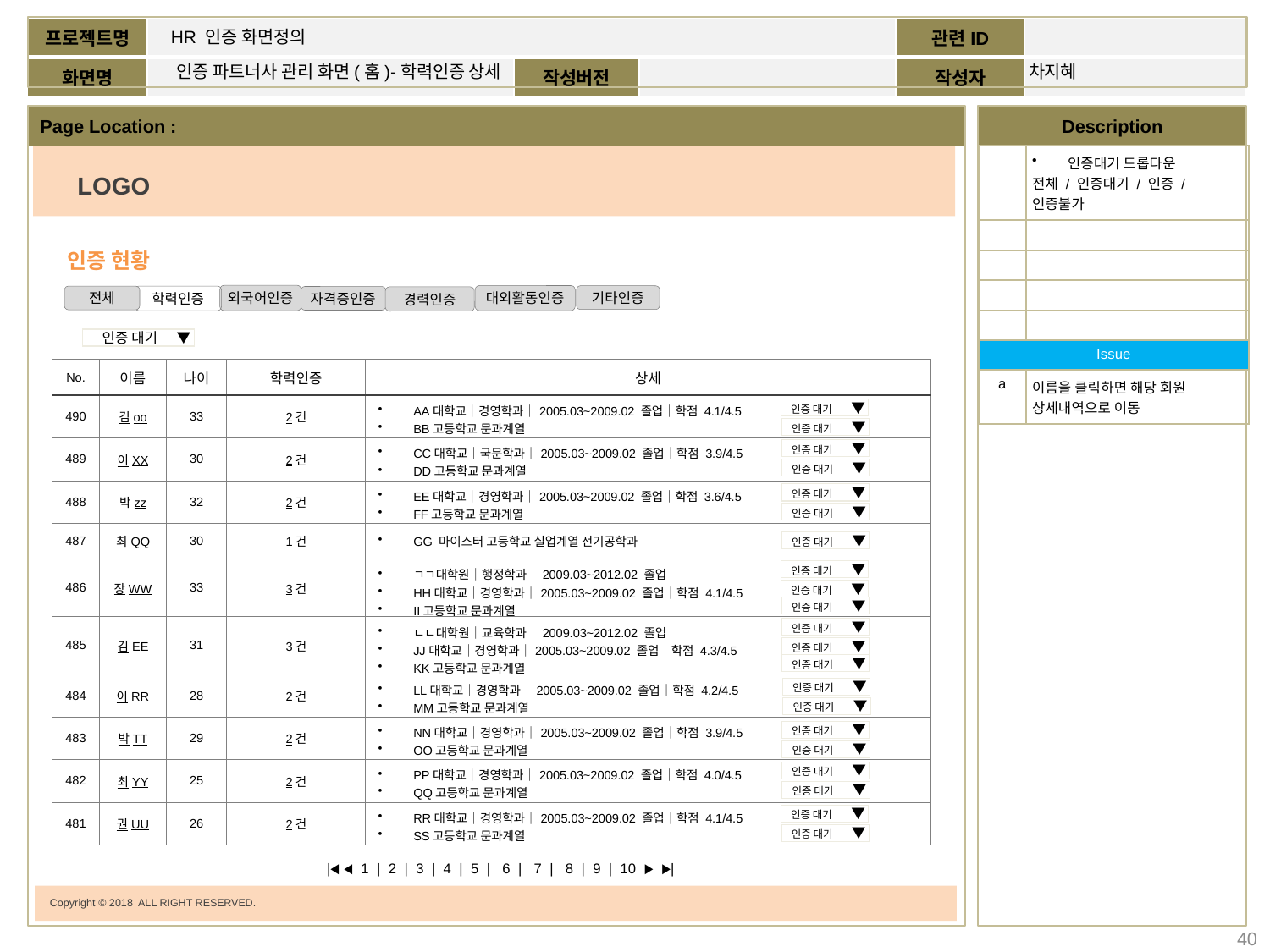

HR 인증 화면정의
인증 파트너사 관리 화면(홈)-학력인증 상세
차지혜
|  | 인증대기 드롭다운 전체 / 인증대기 / 인증 / 인증불가 |
| --- | --- |
|  |  |
|  |  |
|  |  |
|  |  |
| Issue |  |
| a | 이름을 클릭하면 해당 회원 상세내역으로 이동 |

LOGO
인증 현황
외국어인증
대외활동인증
기타인증
전체
학력인증
자격증인증
경력인증
인증 대기      ▼
| No. | 이름 | 나이 | 학력인증 | 상세 |
| --- | --- | --- | --- | --- |
| 490 | 김oo | 33 | 2건 | AA대학교│경영학과│2005.03~2009.02 졸업│학점 4.1/4.5 BB고등학교 문과계열 |
| 489 | 이XX | 30 | 2건 | CC대학교│국문학과│2005.03~2009.02 졸업│학점 3.9/4.5 DD고등학교 문과계열 |
| 488 | 박zz | 32 | 2건 | EE대학교│경영학과│2005.03~2009.02 졸업│학점 3.6/4.5 FF고등학교 문과계열 |
| 487 | 최QQ | 30 | 1건 | GG 마이스터 고등학교 실업계열 전기공학과 |
| 486 | 장WW | 33 | 3건 | ㄱㄱ대학원│행정학과│2009.03~2012.02 졸업 HH대학교│경영학과│2005.03~2009.02 졸업│학점 4.1/4.5 II고등학교 문과계열 |
| 485 | 김EE | 31 | 3건 | ㄴㄴ대학원│교육학과│2009.03~2012.02 졸업 JJ대학교│경영학과│2005.03~2009.02 졸업│학점 4.3/4.5 KK고등학교 문과계열 |
| 484 | 이RR | 28 | 2건 | LL대학교│경영학과│2005.03~2009.02 졸업│학점 4.2/4.5 MM고등학교 문과계열 |
| 483 | 박TT | 29 | 2건 | NN대학교│경영학과│2005.03~2009.02 졸업│학점 3.9/4.5 OO고등학교 문과계열 |
| 482 | 최YY | 25 | 2건 | PP대학교│경영학과│2005.03~2009.02 졸업│학점 4.0/4.5 QQ고등학교 문과계열 |
| 481 | 권UU | 26 | 2건 | RR대학교│경영학과│2005.03~2009.02 졸업│학점 4.1/4.5 SS고등학교 문과계열 |
인증 대기      ▼
인증 대기      ▼
인증 대기      ▼
인증 대기      ▼
인증 대기      ▼
인증 대기      ▼
인증 대기      ▼
인증 대기      ▼
인증 대기      ▼
인증 대기      ▼
인증 대기      ▼
인증 대기      ▼
인증 대기      ▼
인증 대기      ▼
인증 대기      ▼
인증 대기      ▼
인증 대기      ▼
인증 대기      ▼
인증 대기      ▼
인증 대기      ▼
인증 대기      ▼
 |◀ ◀  1  |  2  |  3  |  4  |  5  |   6  |   7  |   8  |  9  |  10  ▶  ▶|

Copyright © 2018  ALL RIGHT RESERVED.
40